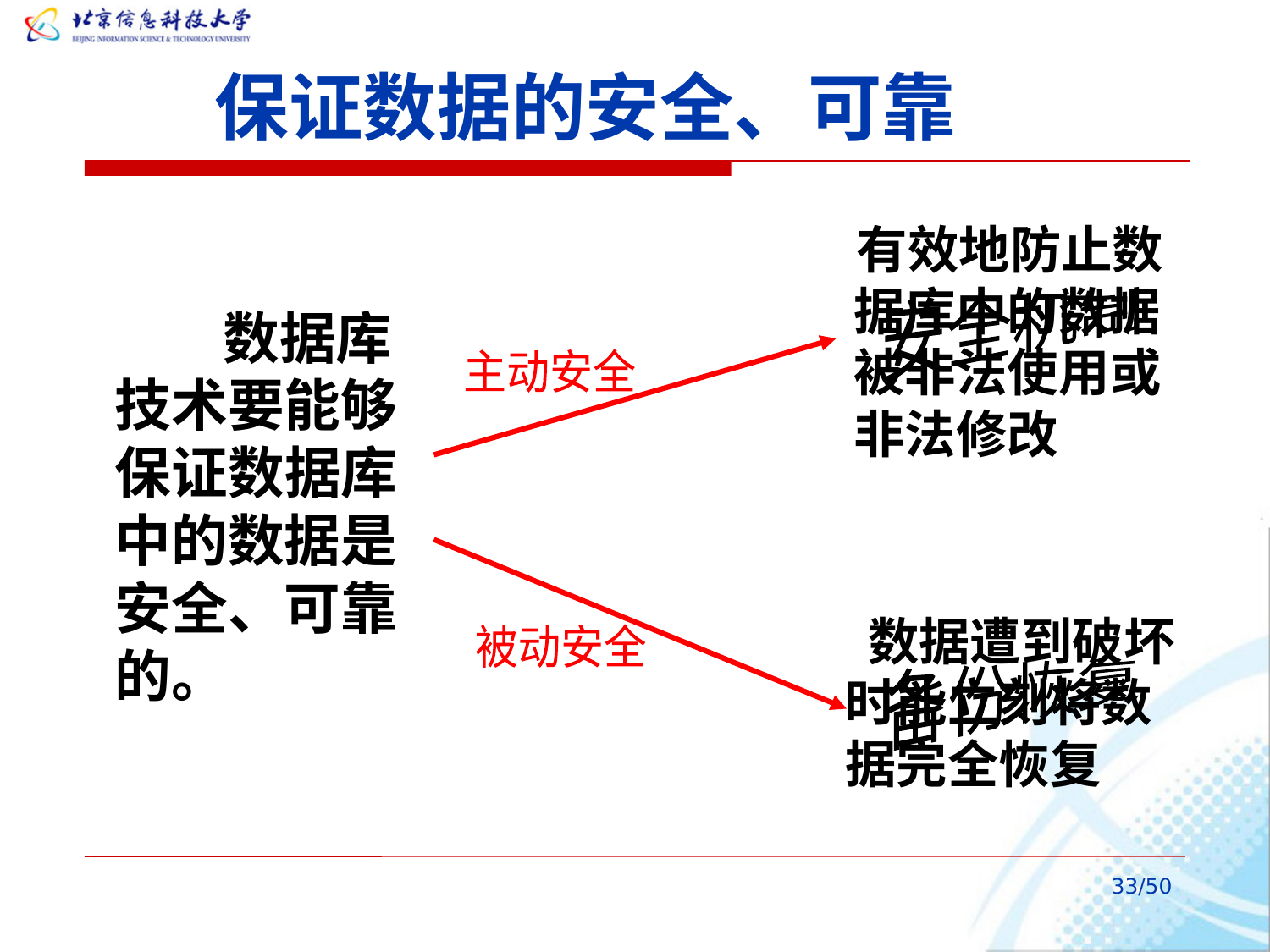

# 保证数据的安全、可靠
    有效地防止数据库中的数据被非法使用或非法修改
安全机制
           数据库技术要能够保证数据库中的数据是安全、可靠的。

主动安全

被动安全
     数据遭到破坏时能立刻将数据完全恢复
备份恢复

33/50